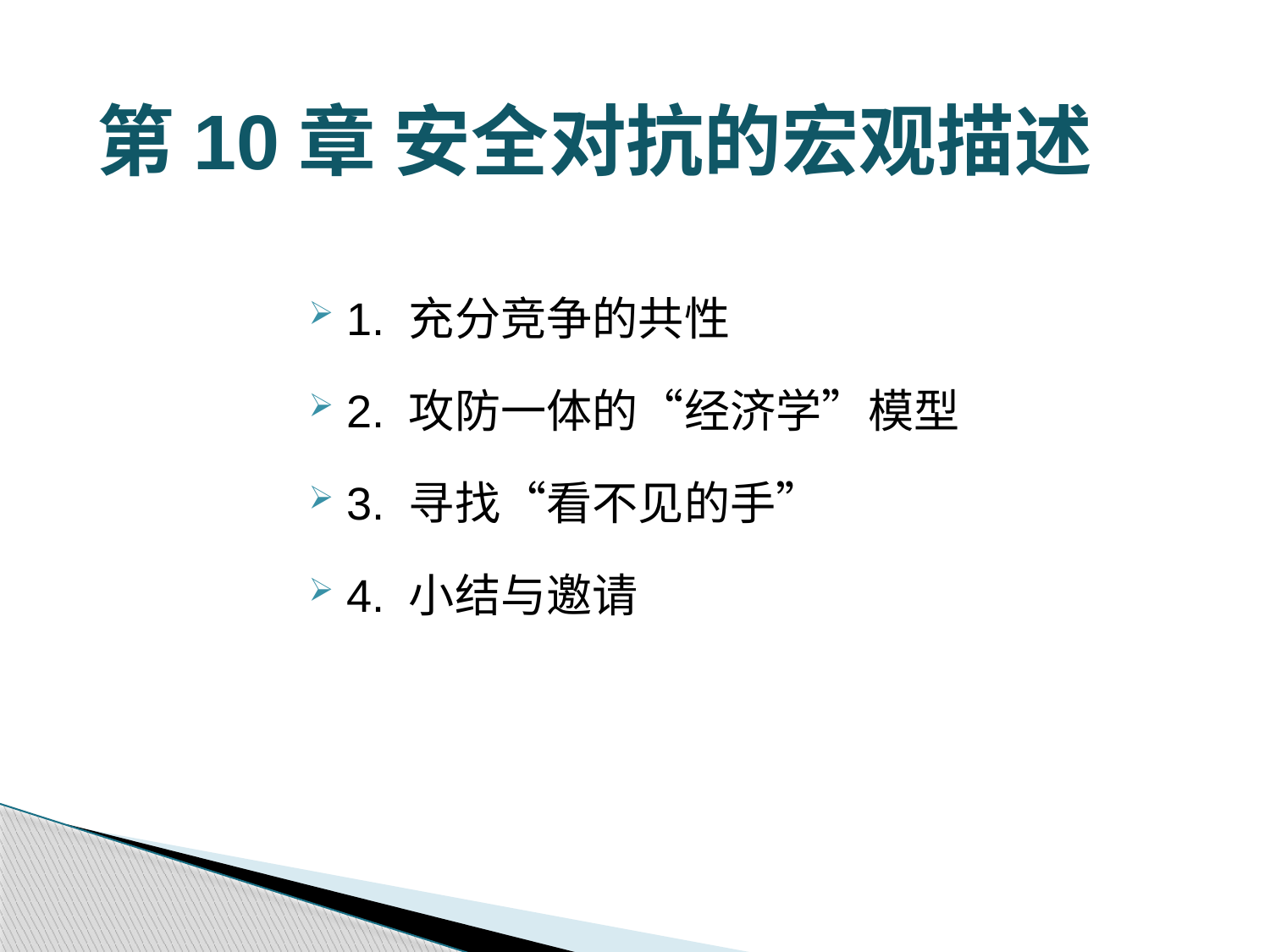

第10章 安全对抗的宏观描述
1. 充分竞争的共性
2. 攻防一体的“经济学”模型
3. 寻找“看不见的手”
4. 小结与邀请